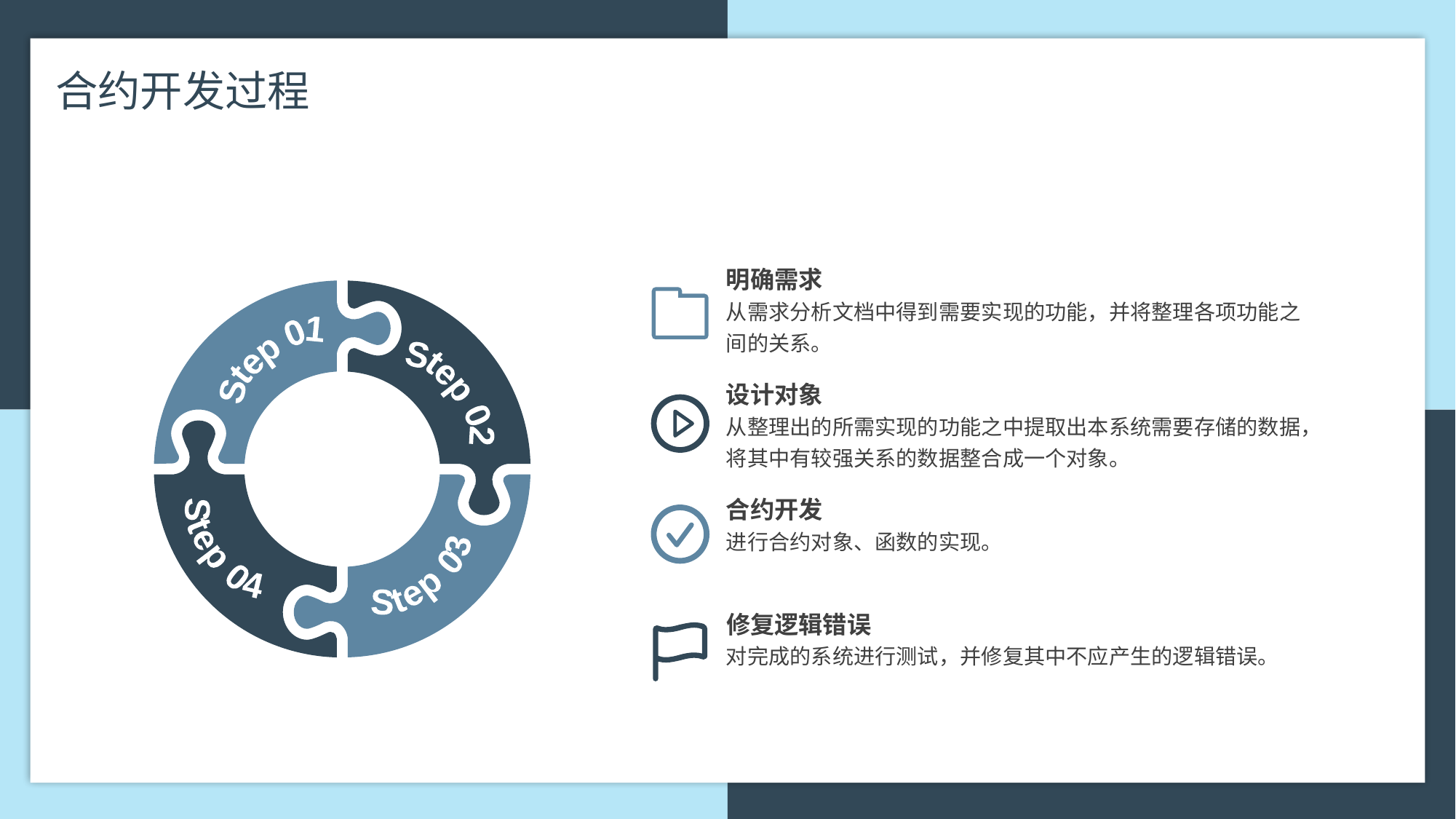

合约开发过程

明确需求

Step 01
Step 02

Step 04
Step 03
从需求分析文档中得到需要实现的功能，并将整理各项功能之间的关系。

设计对象

从整理出的所需实现的功能之中提取出本系统需要存储的数据，将其中有较强关系的数据整合成一个对象。

合约开发

进行合约对象、函数的实现。
修复逻辑错误

对完成的系统进行测试，并修复其中不应产生的逻辑错误。